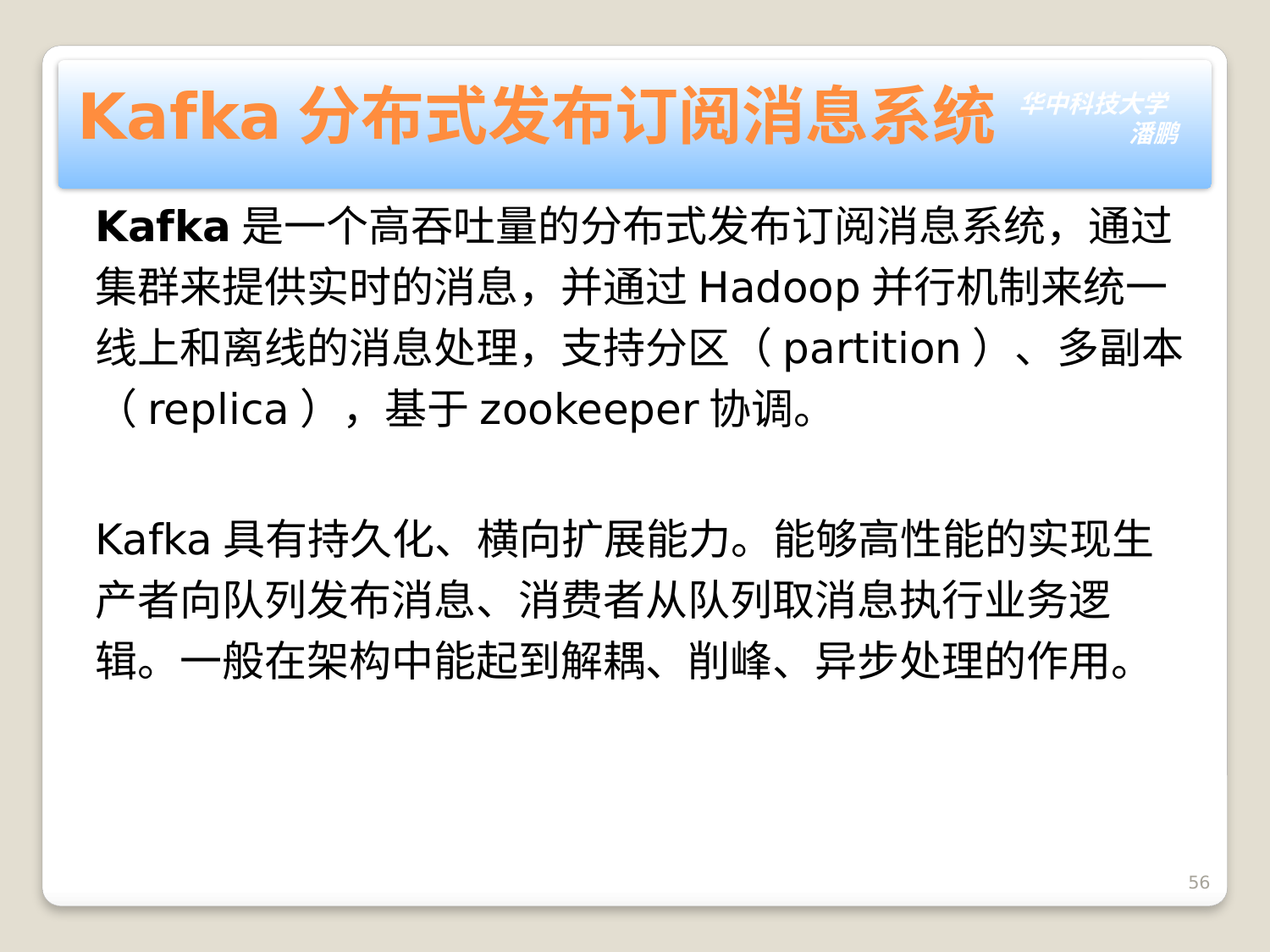

# Kafka分布式发布订阅消息系统
Kafka是一个高吞吐量的分布式发布订阅消息系统，通过集群来提供实时的消息，并通过Hadoop并行机制来统一线上和离线的消息处理，支持分区（partition）、多副本（replica），基于zookeeper协调。

Kafka具有持久化、横向扩展能力。能够高性能的实现生产者向队列发布消息、消费者从队列取消息执行业务逻辑。一般在架构中能起到解耦、削峰、异步处理的作用。
56